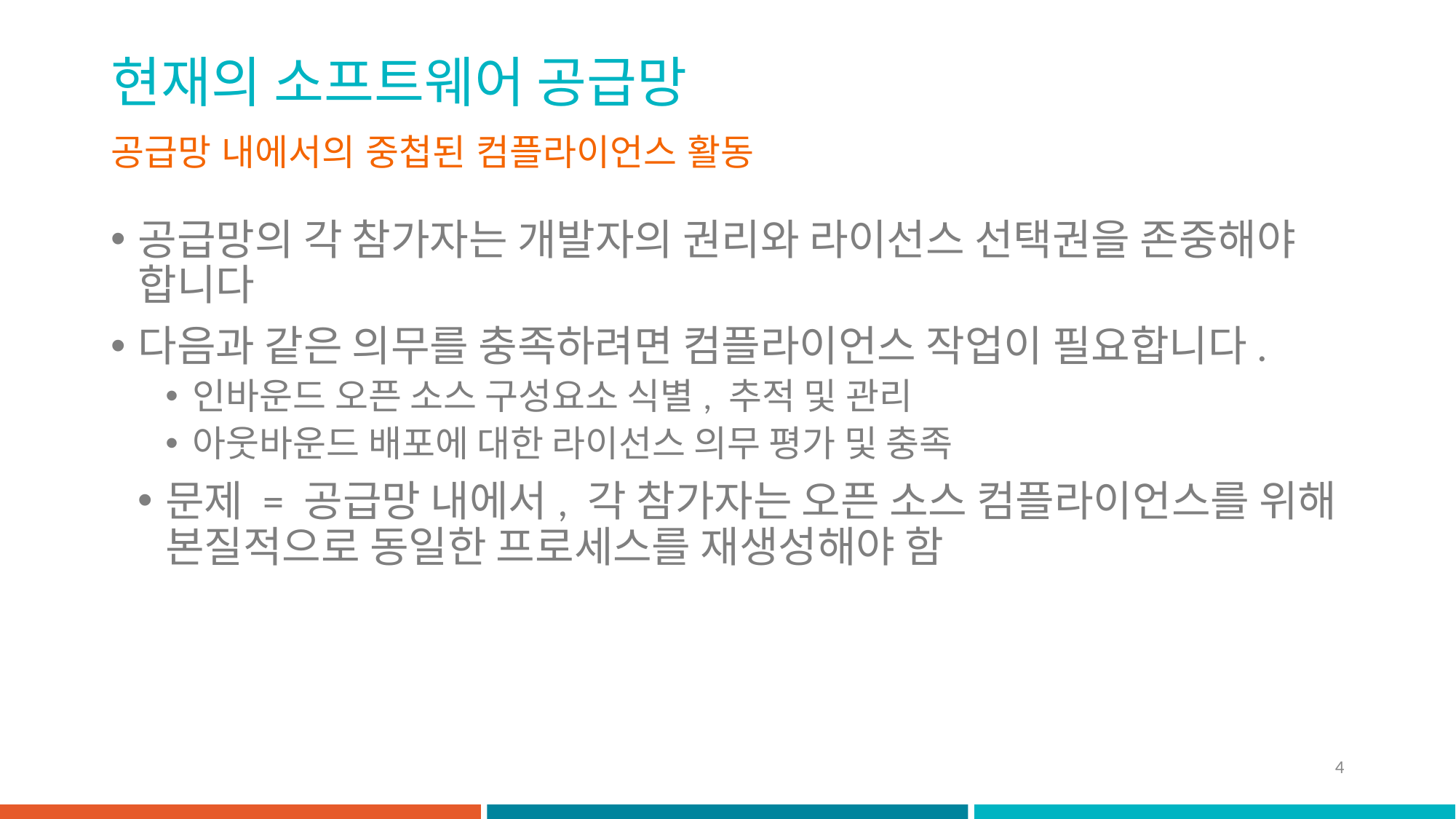

# 현재의 소프트웨어 공급망
공급망 내에서의 중첩된 컴플라이언스 활동
공급망의 각 참가자는 개발자의 권리와 라이선스 선택권을 존중해야 합니다
다음과 같은 의무를 충족하려면 컴플라이언스 작업이 필요합니다.
인바운드 오픈 소스 구성요소 식별, 추적 및 관리
아웃바운드 배포에 대한 라이선스 의무 평가 및 충족
문제 = 공급망 내에서, 각 참가자는 오픈 소스 컴플라이언스를 위해 본질적으로 동일한 프로세스를 재생성해야 함

4